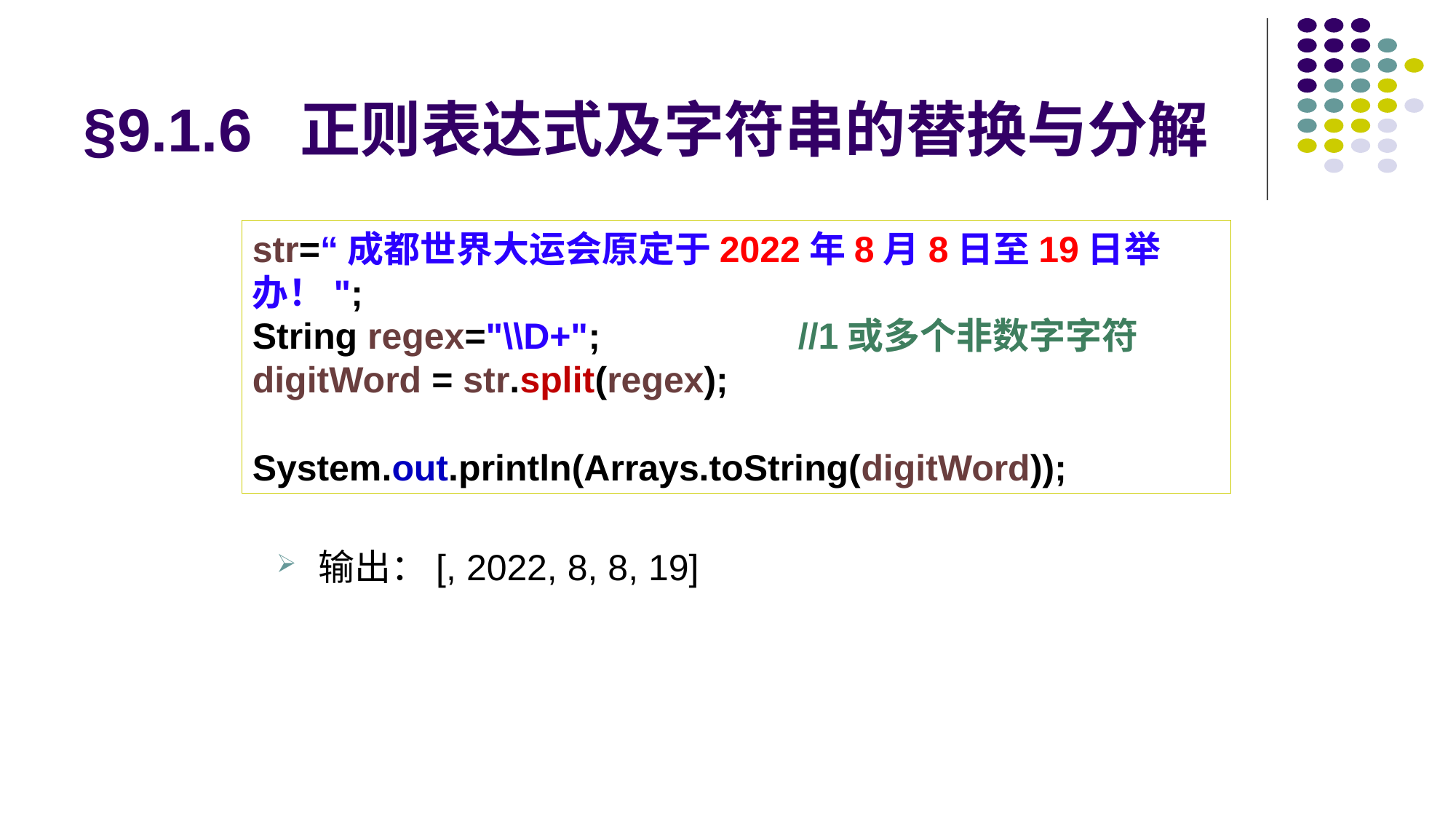

# §9.1.6  正则表达式及字符串的替换与分解

输出：[, 2022, 8, 8, 19]
str=“成都世界大运会原定于2022年8月8日至19日举办！";
String regex="\\D+";		//1或多个非数字字符
digitWord = str.split(regex);

System.out.println(Arrays.toString(digitWord));
49